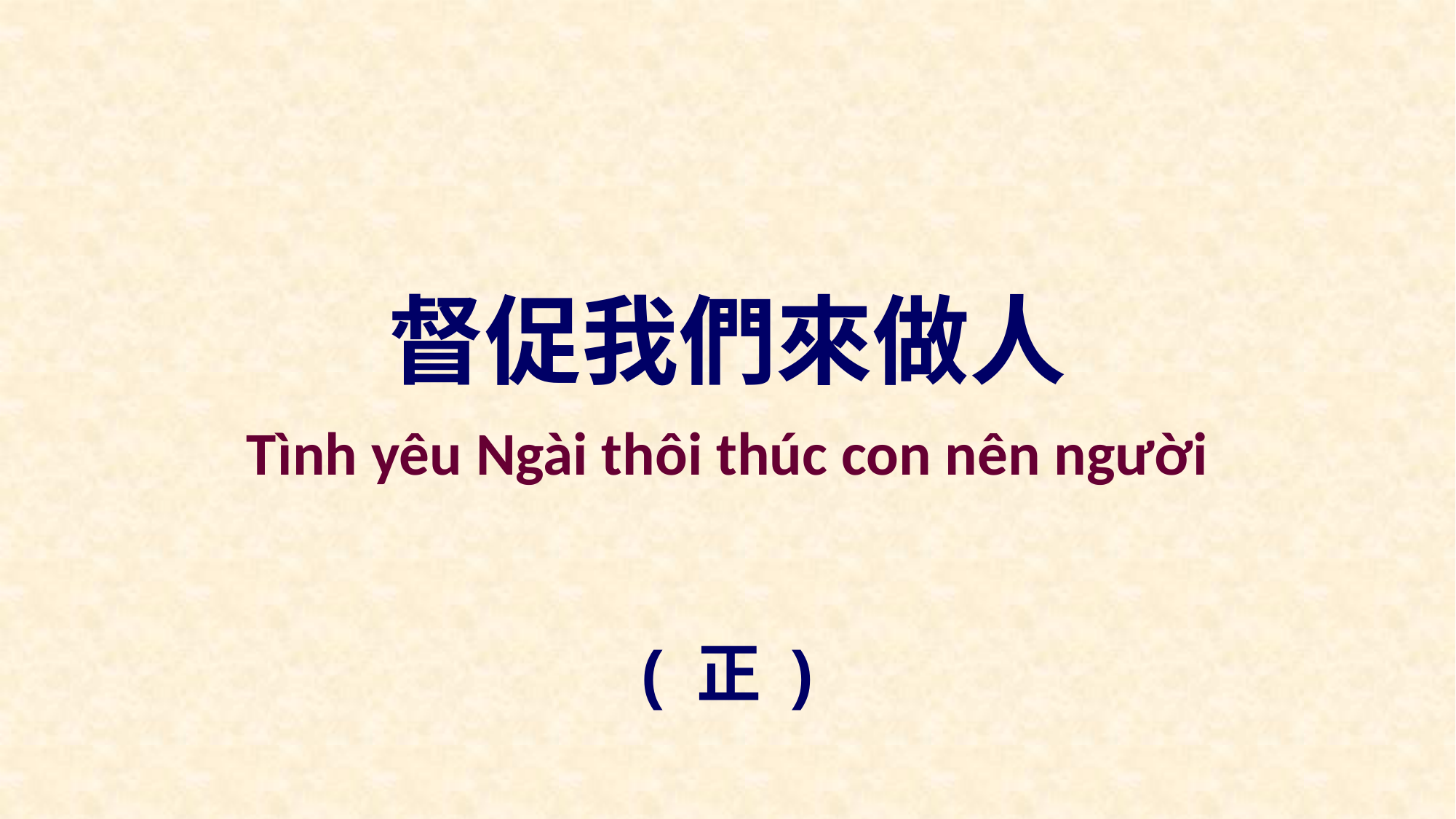

督促我們來做人
Tình yêu Ngài thôi thúc con nên người
( 正 )